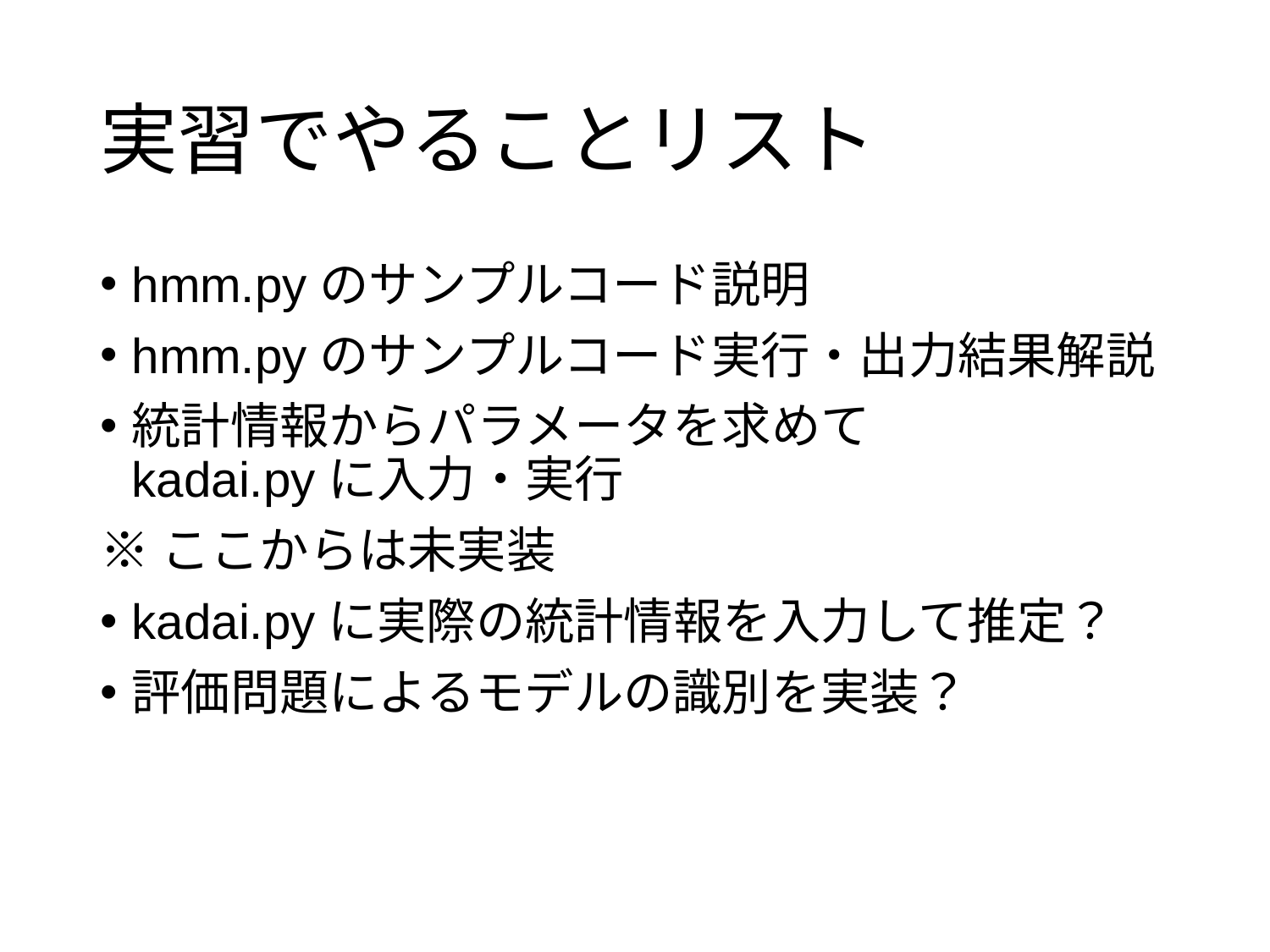

# 実習でやることリスト
hmm.pyのサンプルコード説明
hmm.pyのサンプルコード実行・出力結果解説
統計情報からパラメータを求めて
kadai.pyに入力・実行
※ここからは未実装
kadai.pyに実際の統計情報を入力して推定？
評価問題によるモデルの識別を実装？